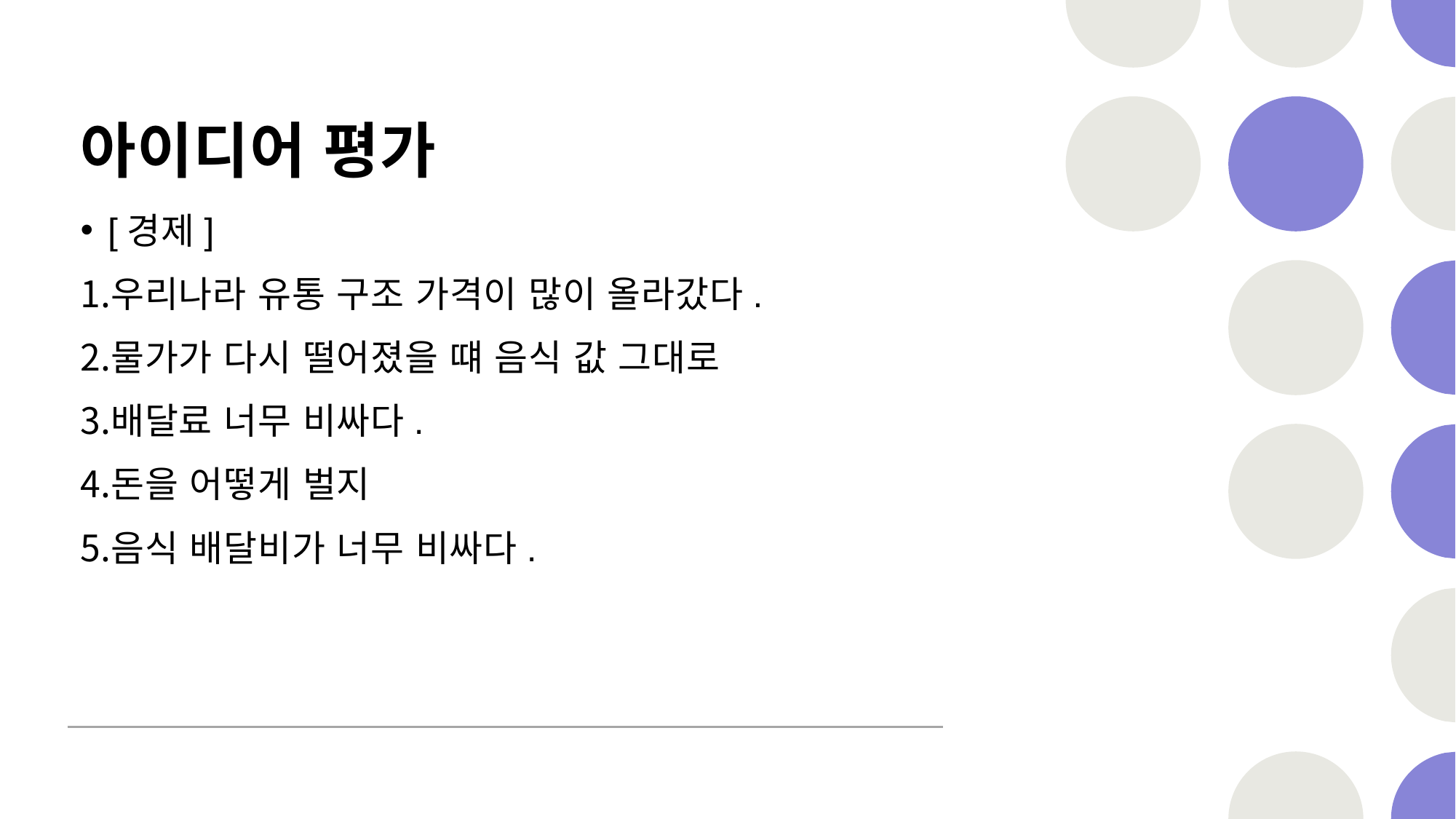

# 아이디어 평가
[경제]
우리나라 유통 구조 가격이 많이 올라갔다.
물가가 다시 떨어졌을 떄 음식 값 그대로
배달료 너무 비싸다.
돈을 어떻게 벌지
음식 배달비가 너무 비싸다.